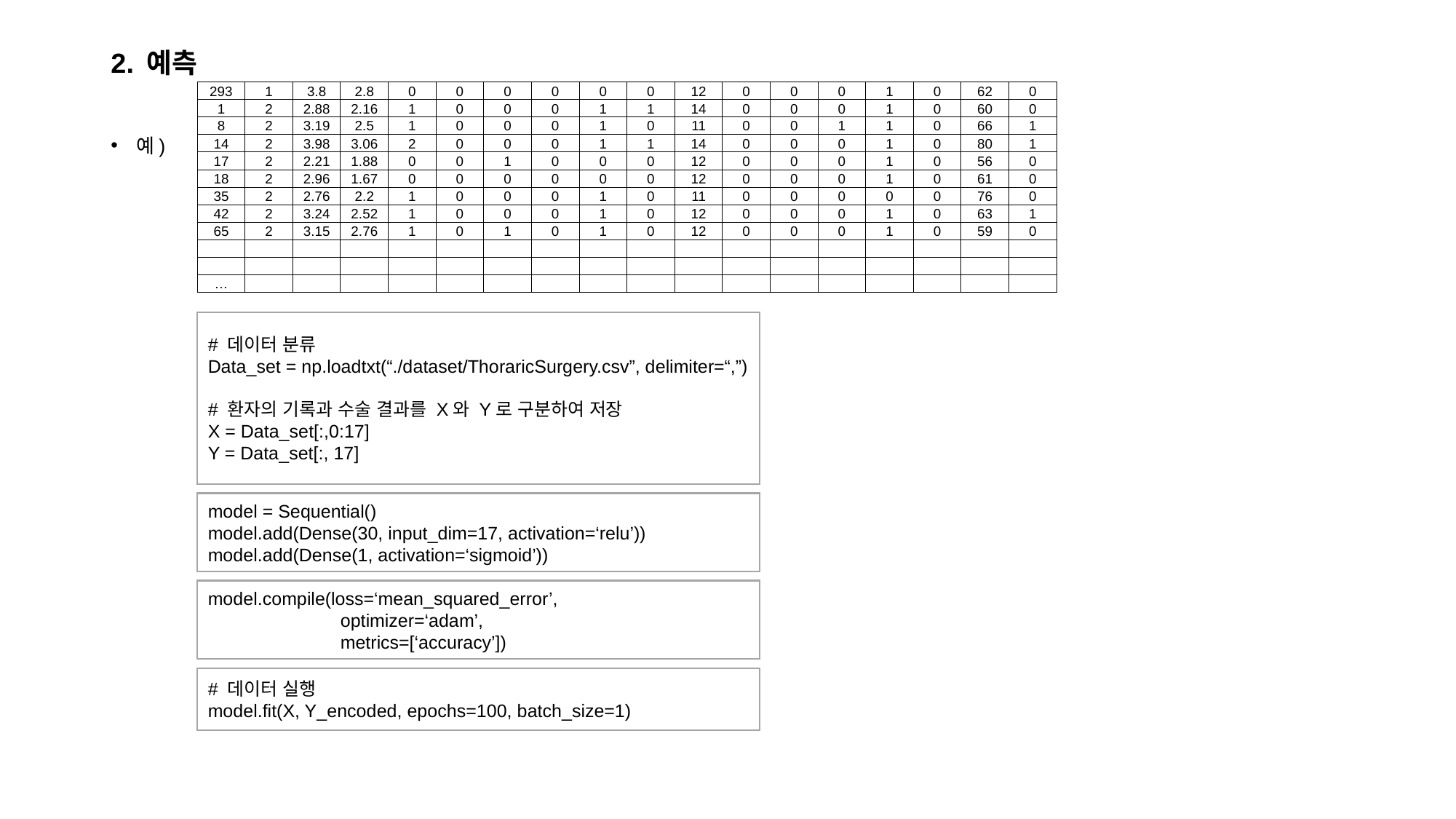

# 2. 예측
| 293 | 1 | 3.8 | 2.8 | 0 | 0 | 0 | 0 | 0 | 0 | 12 | 0 | 0 | 0 | 1 | 0 | 62 | 0 |
| --- | --- | --- | --- | --- | --- | --- | --- | --- | --- | --- | --- | --- | --- | --- | --- | --- | --- |
| 1 | 2 | 2.88 | 2.16 | 1 | 0 | 0 | 0 | 1 | 1 | 14 | 0 | 0 | 0 | 1 | 0 | 60 | 0 |
| 8 | 2 | 3.19 | 2.5 | 1 | 0 | 0 | 0 | 1 | 0 | 11 | 0 | 0 | 1 | 1 | 0 | 66 | 1 |
| 14 | 2 | 3.98 | 3.06 | 2 | 0 | 0 | 0 | 1 | 1 | 14 | 0 | 0 | 0 | 1 | 0 | 80 | 1 |
| 17 | 2 | 2.21 | 1.88 | 0 | 0 | 1 | 0 | 0 | 0 | 12 | 0 | 0 | 0 | 1 | 0 | 56 | 0 |
| 18 | 2 | 2.96 | 1.67 | 0 | 0 | 0 | 0 | 0 | 0 | 12 | 0 | 0 | 0 | 1 | 0 | 61 | 0 |
| 35 | 2 | 2.76 | 2.2 | 1 | 0 | 0 | 0 | 1 | 0 | 11 | 0 | 0 | 0 | 0 | 0 | 76 | 0 |
| 42 | 2 | 3.24 | 2.52 | 1 | 0 | 0 | 0 | 1 | 0 | 12 | 0 | 0 | 0 | 1 | 0 | 63 | 1 |
| 65 | 2 | 3.15 | 2.76 | 1 | 0 | 1 | 0 | 1 | 0 | 12 | 0 | 0 | 0 | 1 | 0 | 59 | 0 |
|  |  |  |  |  |  |  |  |  |  |  |  |  |  |  |  |  |  |
|  |  |  |  |  |  |  |  |  |  |  |  |  |  |  |  |  |  |
| … |  |  |  |  |  |  |  |  |  |  |  |  |  |  |  |  |  |
예)
# 데이터 분류
Data_set = np.loadtxt(“./dataset/ThoraricSurgery.csv”, delimiter=“,”)

# 환자의 기록과 수술 결과를 X와 Y로 구분하여 저장
X = Data_set[:,0:17]
Y = Data_set[:, 17]
model = Sequential()
model.add(Dense(30, input_dim=17, activation=‘relu’))
model.add(Dense(1, activation=‘sigmoid’))
model.compile(loss=‘mean_squared_error’,
                          optimizer=‘adam’,
                          metrics=[‘accuracy’])
# 데이터 실행
model.fit(X, Y_encoded, epochs=100, batch_size=1)